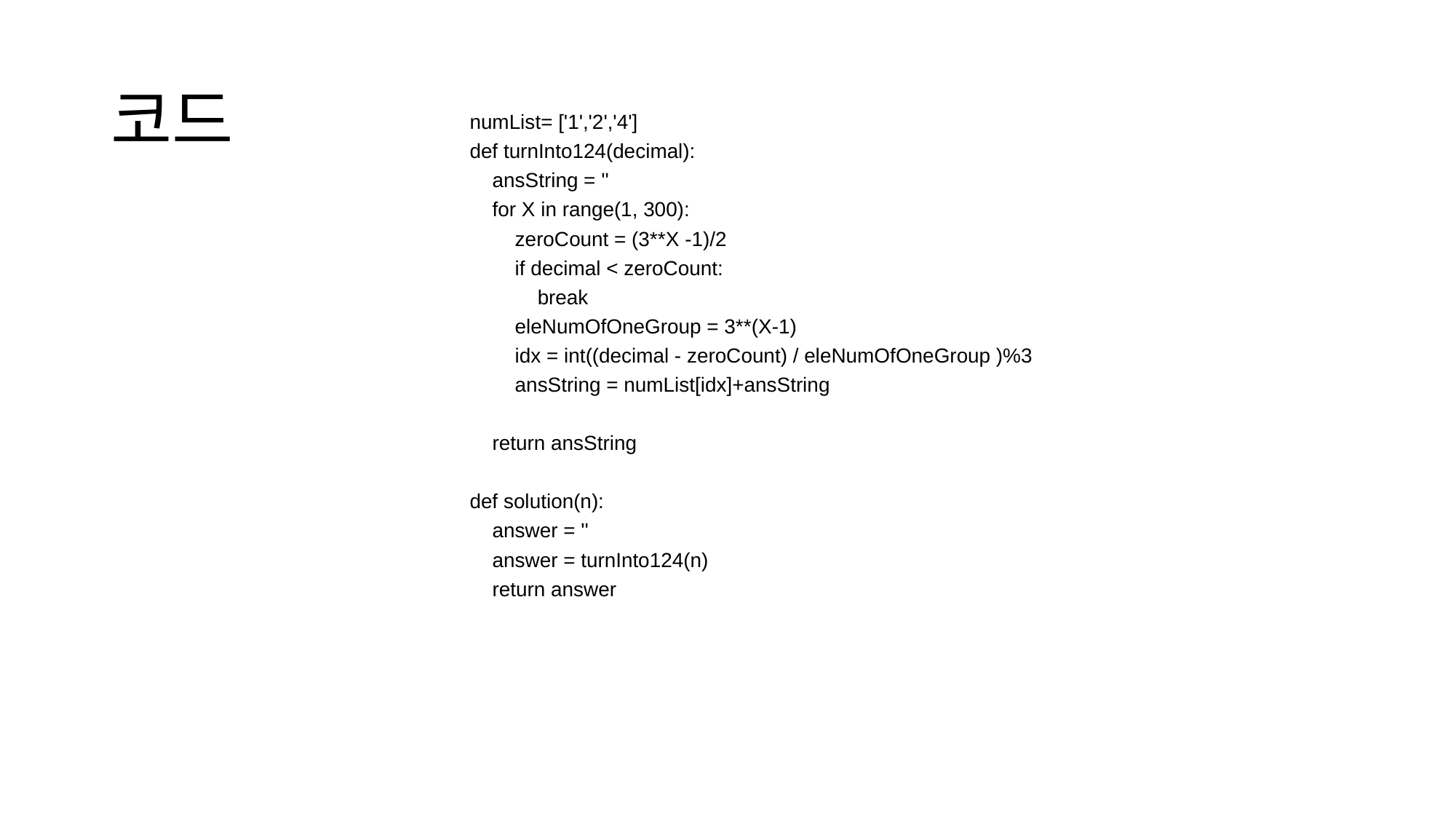

# 코드
numList= ['1','2','4']
def turnInto124(decimal):
    ansString = ''
    for X in range(1, 300):
        zeroCount = (3**X -1)/2
        if decimal < zeroCount:
            break
        eleNumOfOneGroup = 3**(X-1)
        idx = int((decimal - zeroCount) / eleNumOfOneGroup )%3
        ansString = numList[idx]+ansString

    return ansString

def solution(n):
    answer = ''
    answer = turnInto124(n)
    return answer